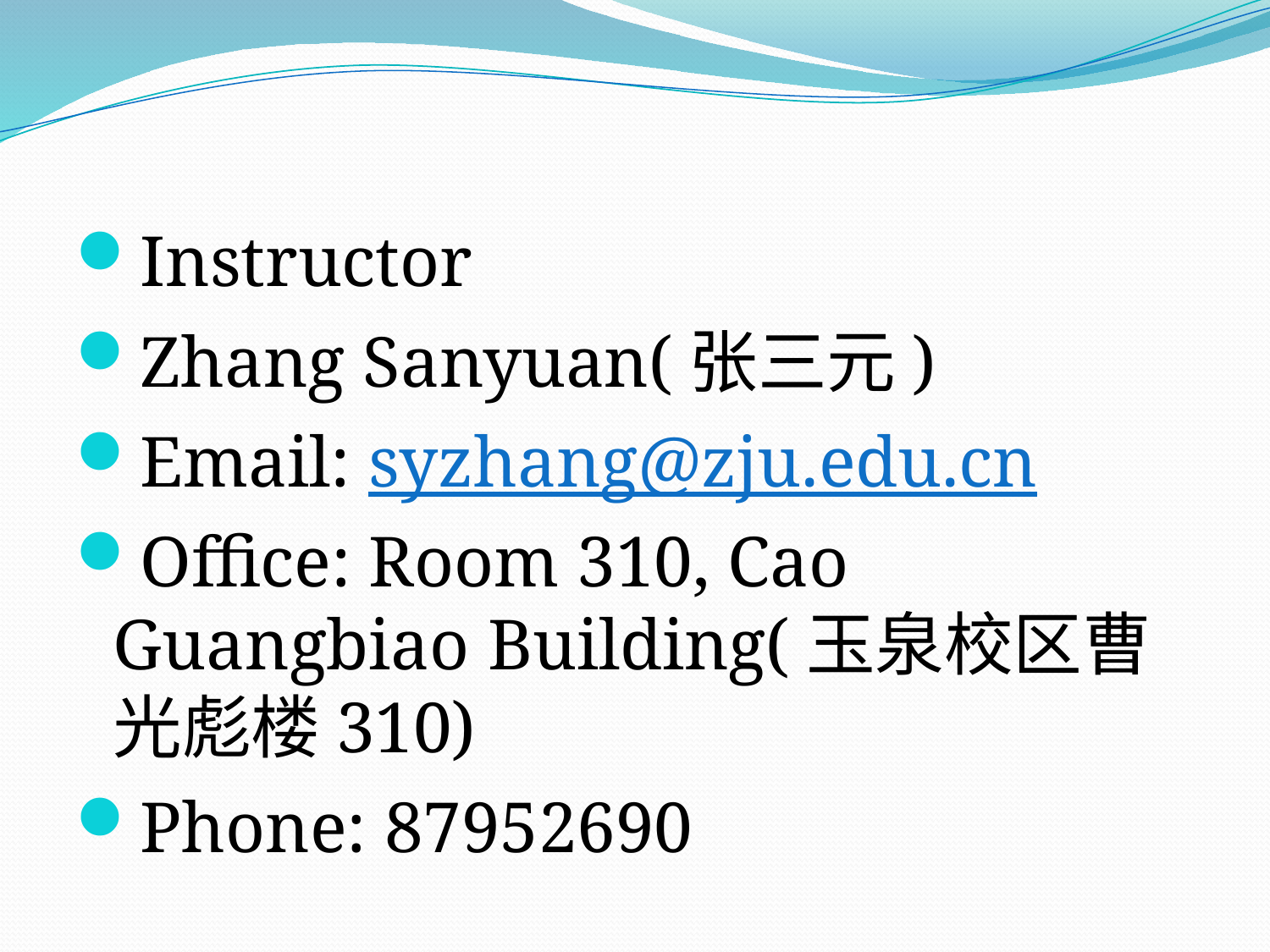

Instructor
Zhang Sanyuan(张三元)
Email: syzhang@zju.edu.cn
Office: Room 310, Cao Guangbiao Building(玉泉校区曹光彪楼310)
Phone: 87952690